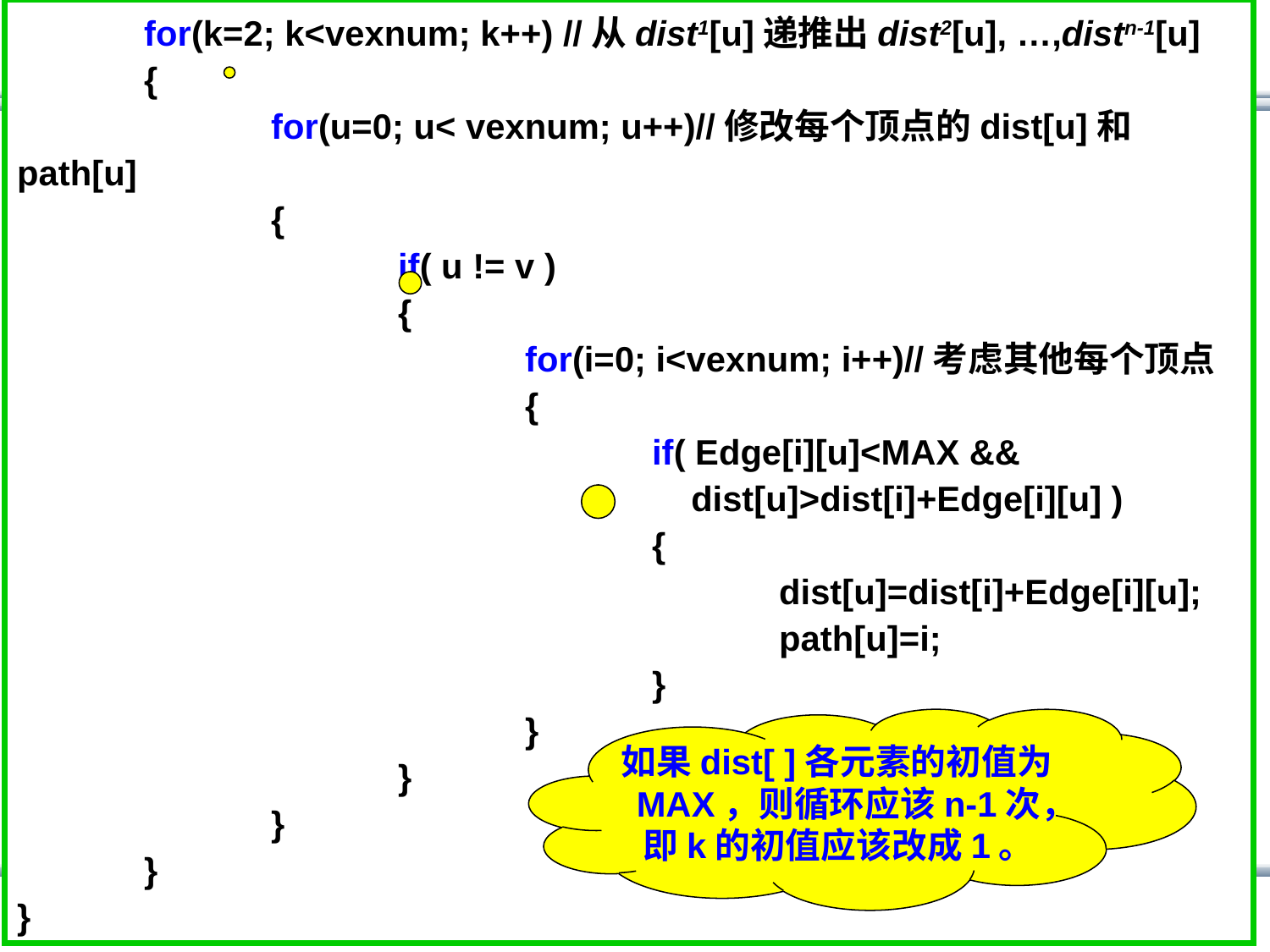

for(k=2; k<vexnum; k++) //从dist1[u]递推出dist2[u], …,distn-1[u]
	{
		for(u=0; u< vexnum; u++)//修改每个顶点的dist[u]和path[u]
		{
			if( u != v )
			{
				for(i=0; i<vexnum; i++)//考虑其他每个顶点
				{
					if( Edge[i][u]<MAX &&
					    dist[u]>dist[i]+Edge[i][u] )
					{
						dist[u]=dist[i]+Edge[i][u];
						path[u]=i;
					}
				}
			}
		}
	}
}
如果dist[ ]各元素的初值为MAX，则循环应该n-1次，即k的初值应该改成1。